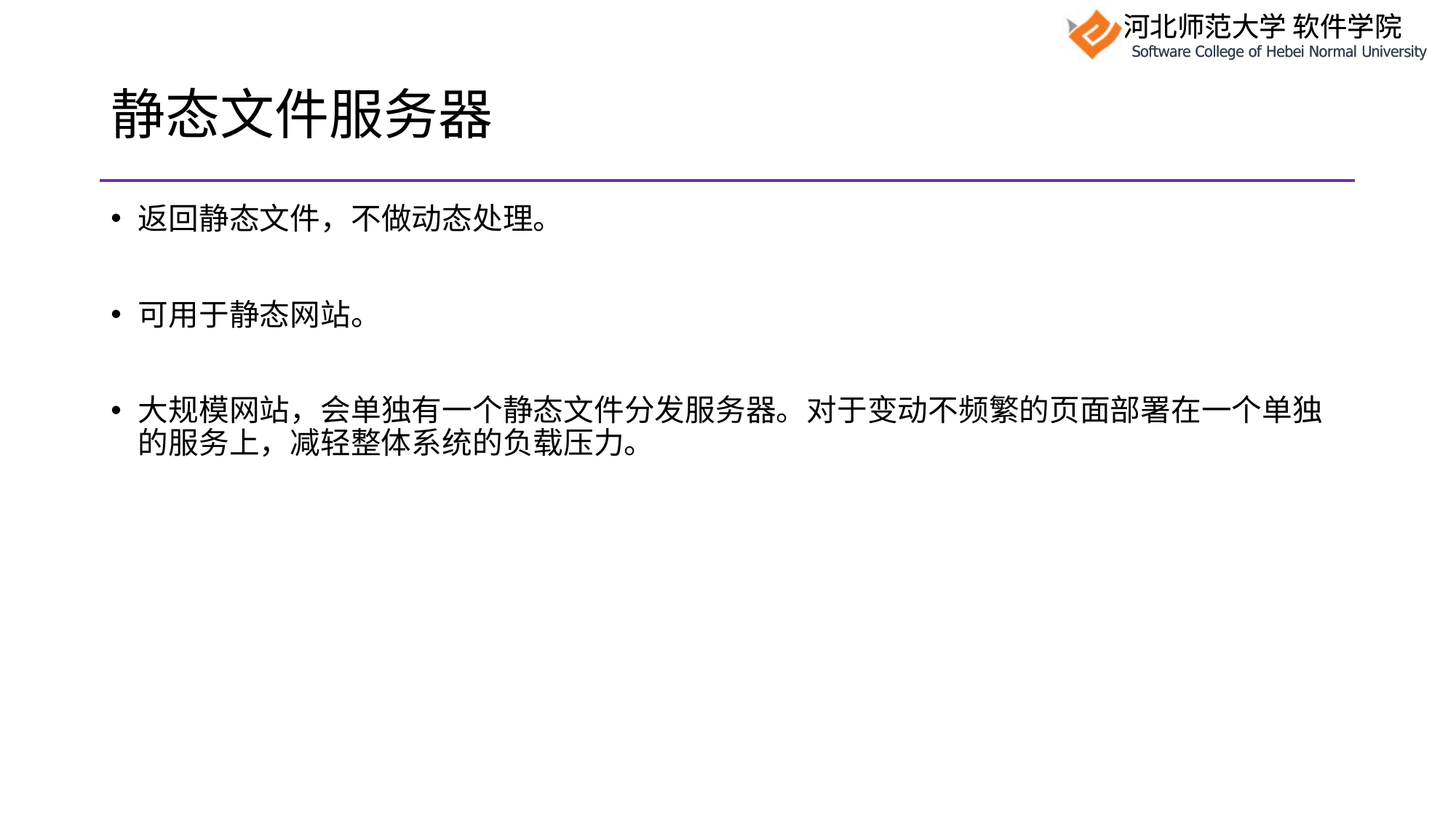

# 静态文件服务器
返回静态文件，不做动态处理。

可用于静态网站。

大规模网站，会单独有一个静态文件分发服务器。对于变动不频繁的页面部署在一个单独的服务上，减轻整体系统的负载压力。